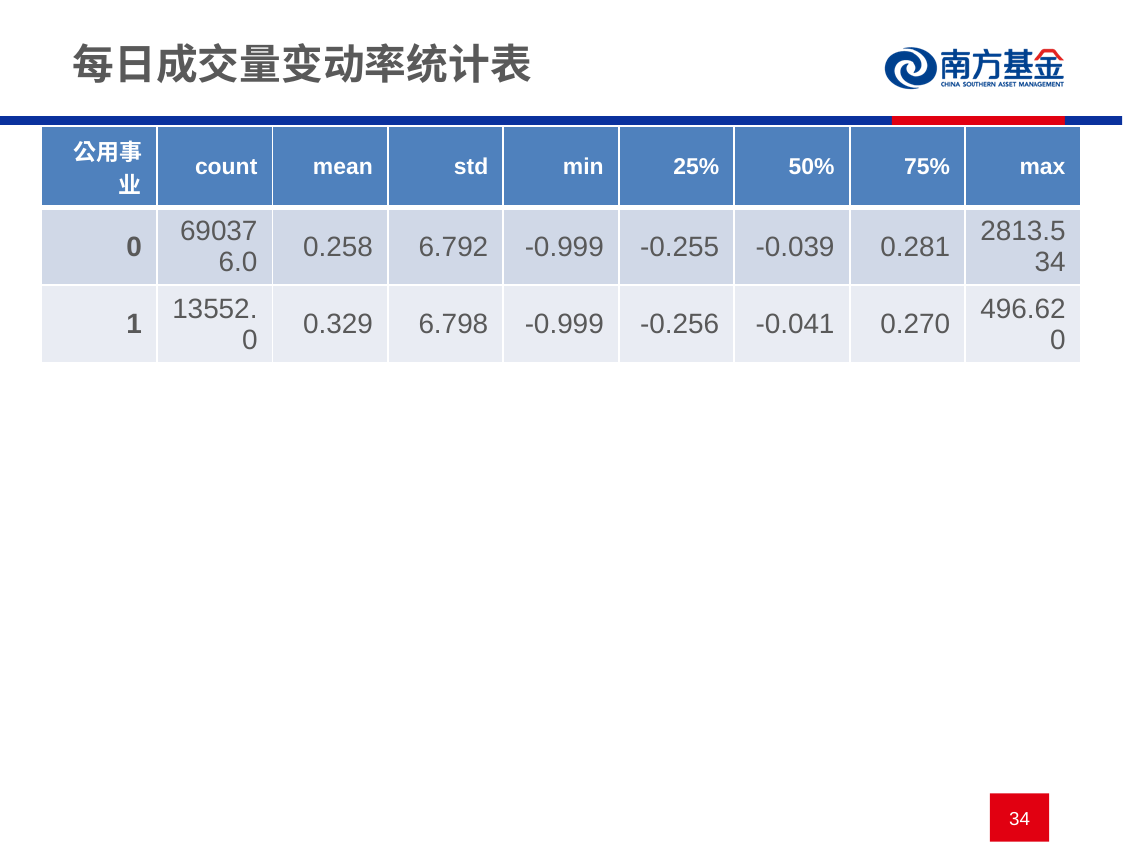

# 每日成交量变动率统计表
| 公用事业 | count | mean | std | min | 25% | 50% | 75% | max |
| --- | --- | --- | --- | --- | --- | --- | --- | --- |
| 0 | 690376.0 | 0.258 | 6.792 | -0.999 | -0.255 | -0.039 | 0.281 | 2813.534 |
| 1 | 13552.0 | 0.329 | 6.798 | -0.999 | -0.256 | -0.041 | 0.270 | 496.620 |
34